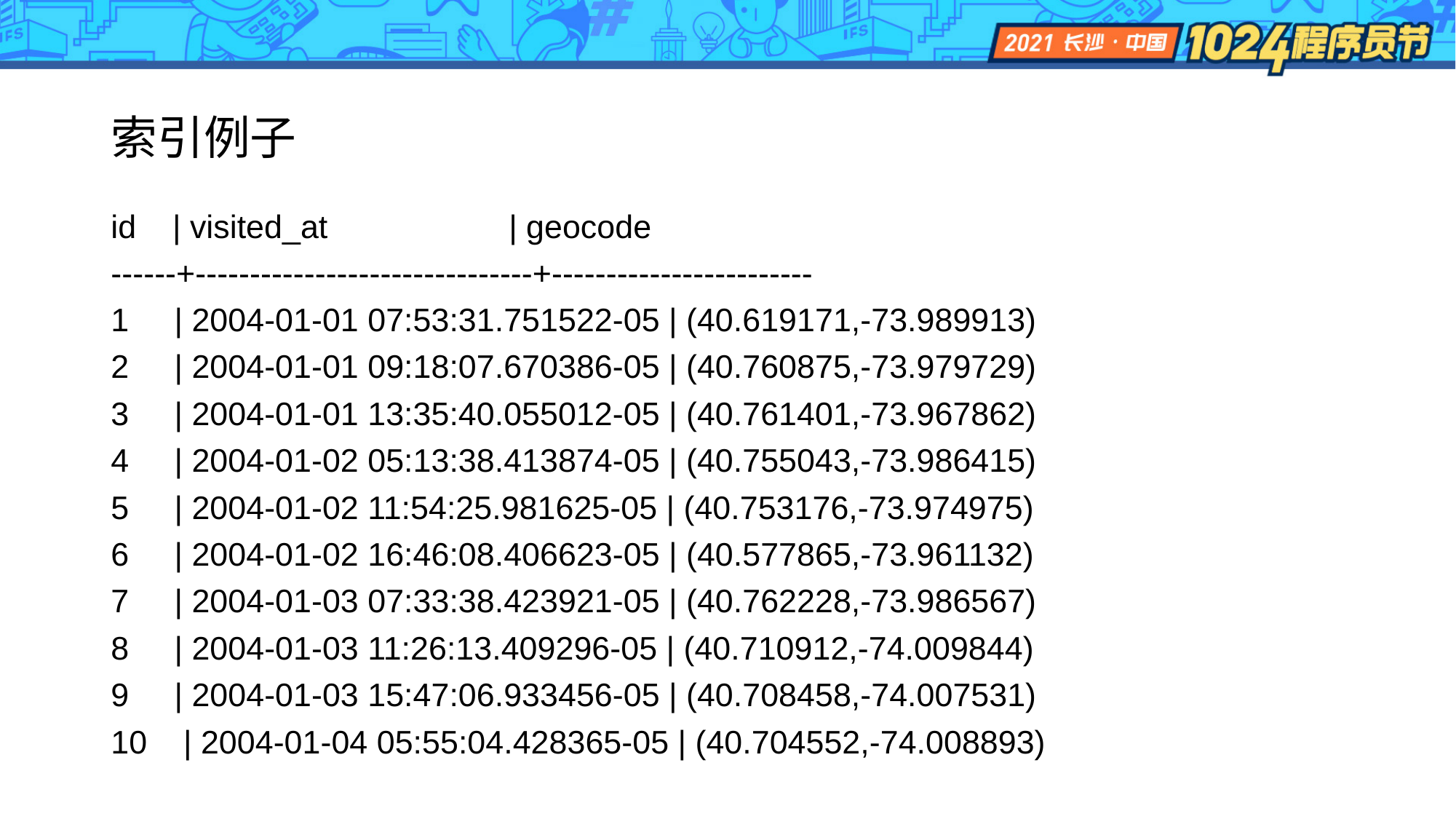

# 索引例子
id    | visited_at                    | geocode
------+-------------------------------+------------------------
1     | 2004-01-01 07:53:31.751522-05 | (40.619171,-73.989913)
2     | 2004-01-01 09:18:07.670386-05 | (40.760875,-73.979729)
3     | 2004-01-01 13:35:40.055012-05 | (40.761401,-73.967862)
4     | 2004-01-02 05:13:38.413874-05 | (40.755043,-73.986415)
5     | 2004-01-02 11:54:25.981625-05 | (40.753176,-73.974975)
6     | 2004-01-02 16:46:08.406623-05 | (40.577865,-73.961132)
7     | 2004-01-03 07:33:38.423921-05 | (40.762228,-73.986567)
8     | 2004-01-03 11:26:13.409296-05 | (40.710912,-74.009844)
9     | 2004-01-03 15:47:06.933456-05 | (40.708458,-74.007531)
10    | 2004-01-04 05:55:04.428365-05 | (40.704552,-74.008893)